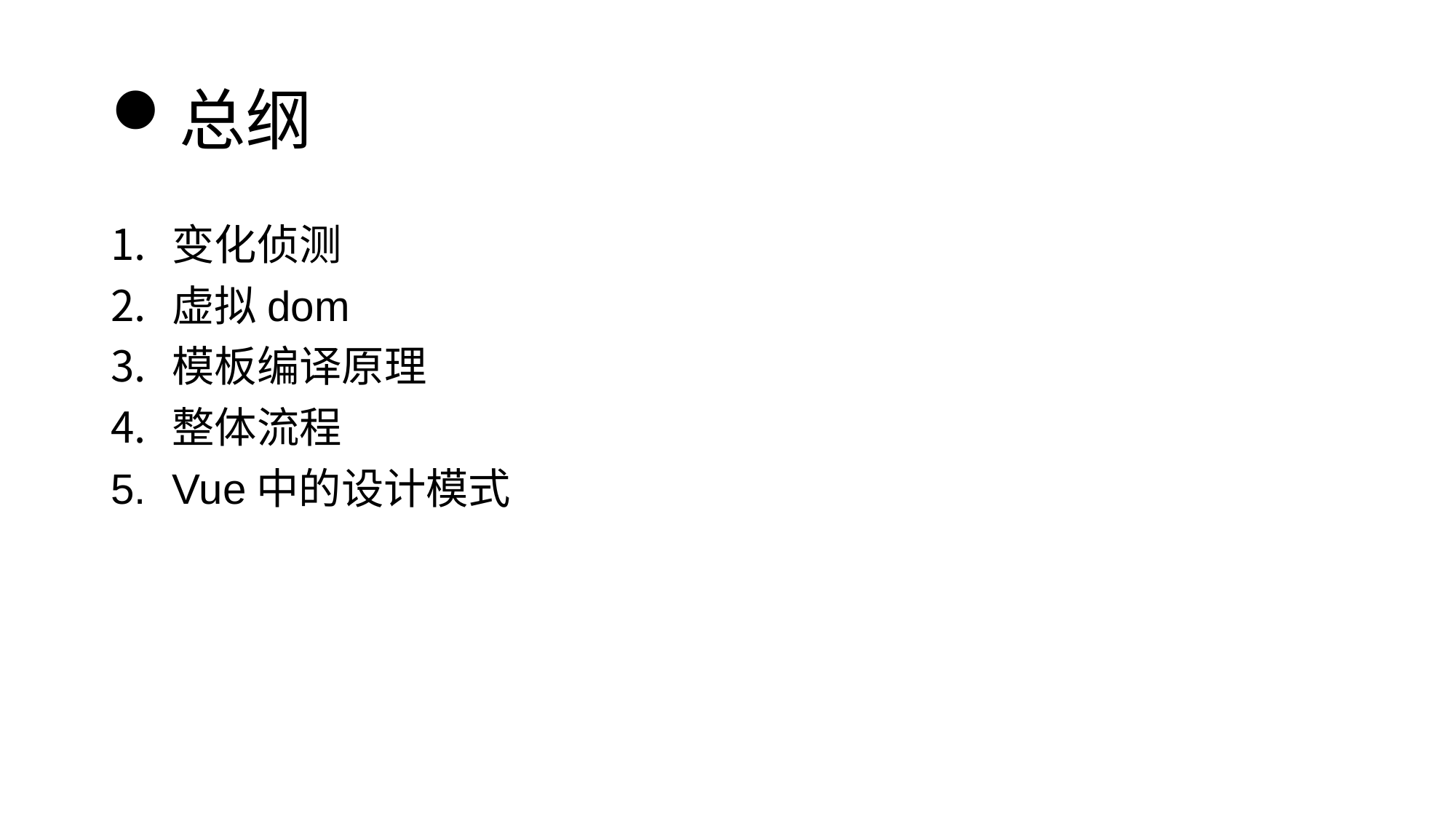

# 总纲
变化侦测
虚拟dom
模板编译原理
整体流程
Vue中的设计模式